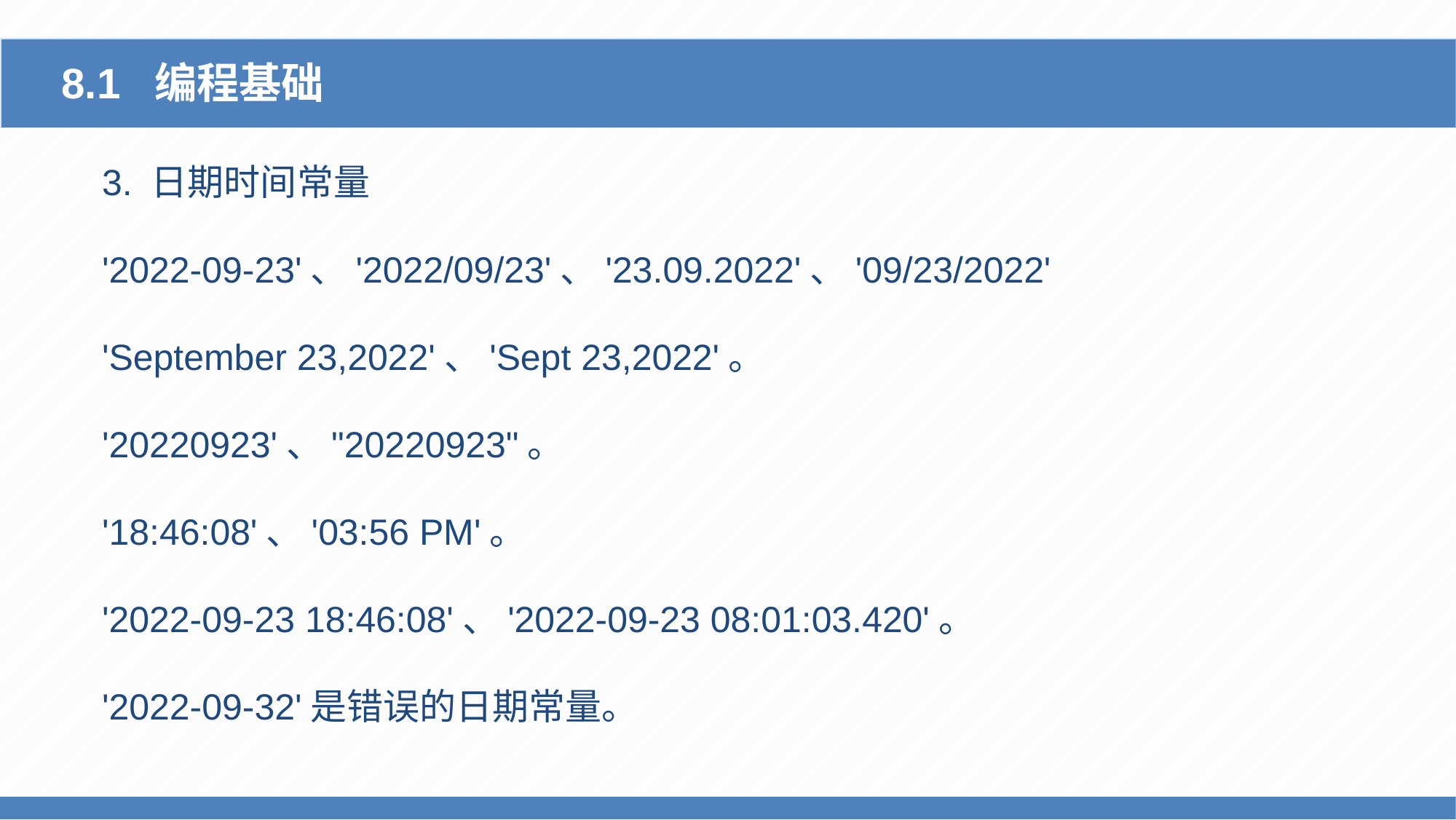

8.1  编程基础
3. 日期时间常量

'2022-09-23'、'2022/09/23'、'23.09.2022'、'09/23/2022'

'September 23,2022'、'Sept 23,2022'。

'20220923'、"20220923"。

'18:46:08'、'03:56 PM'。

'2022-09-23 18:46:08'、'2022-09-23 08:01:03.420'。

'2022-09-32'是错误的日期常量。